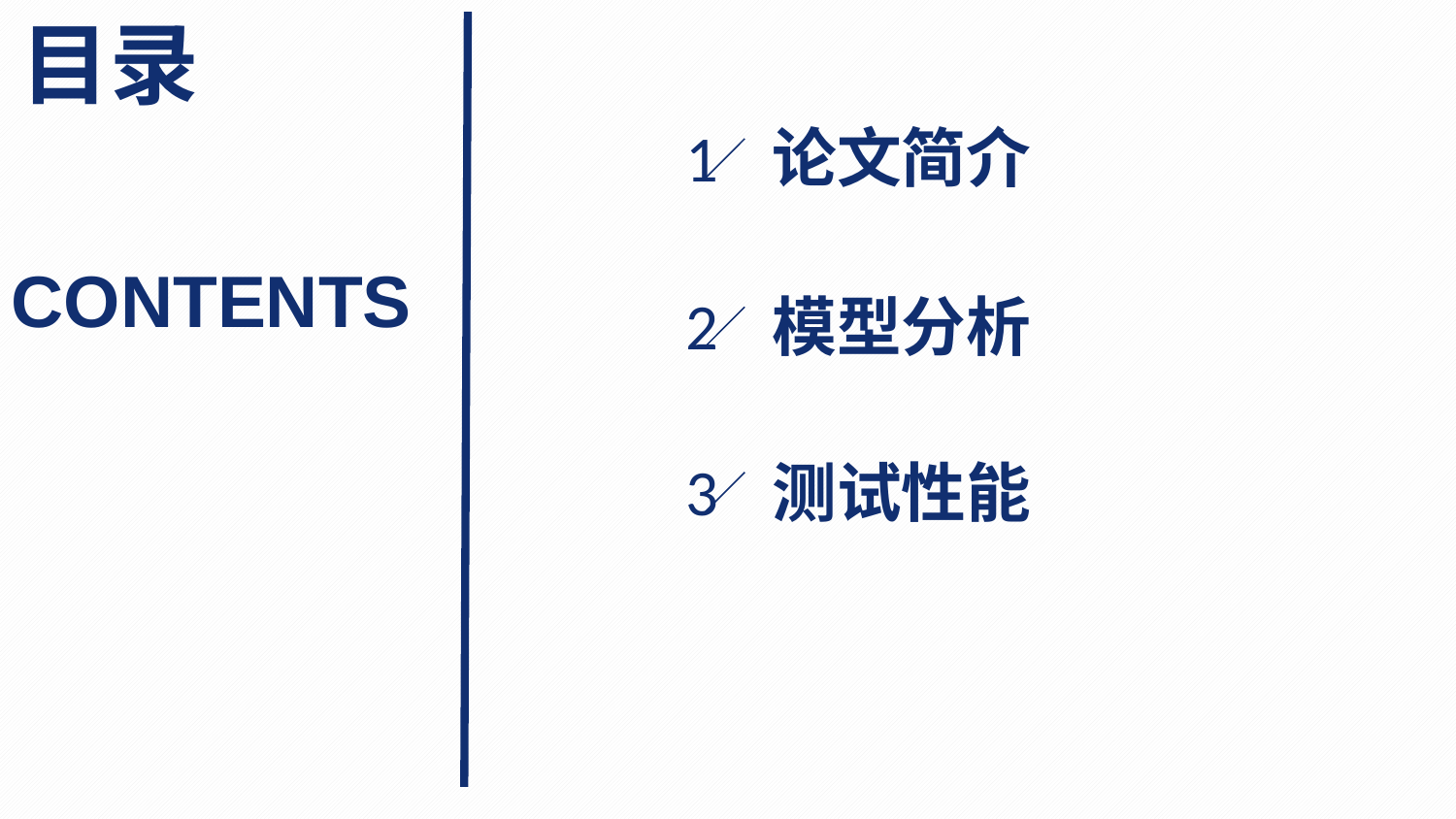

目录

CONTENTS
论文简介
1
2
模型分析
3
测试性能